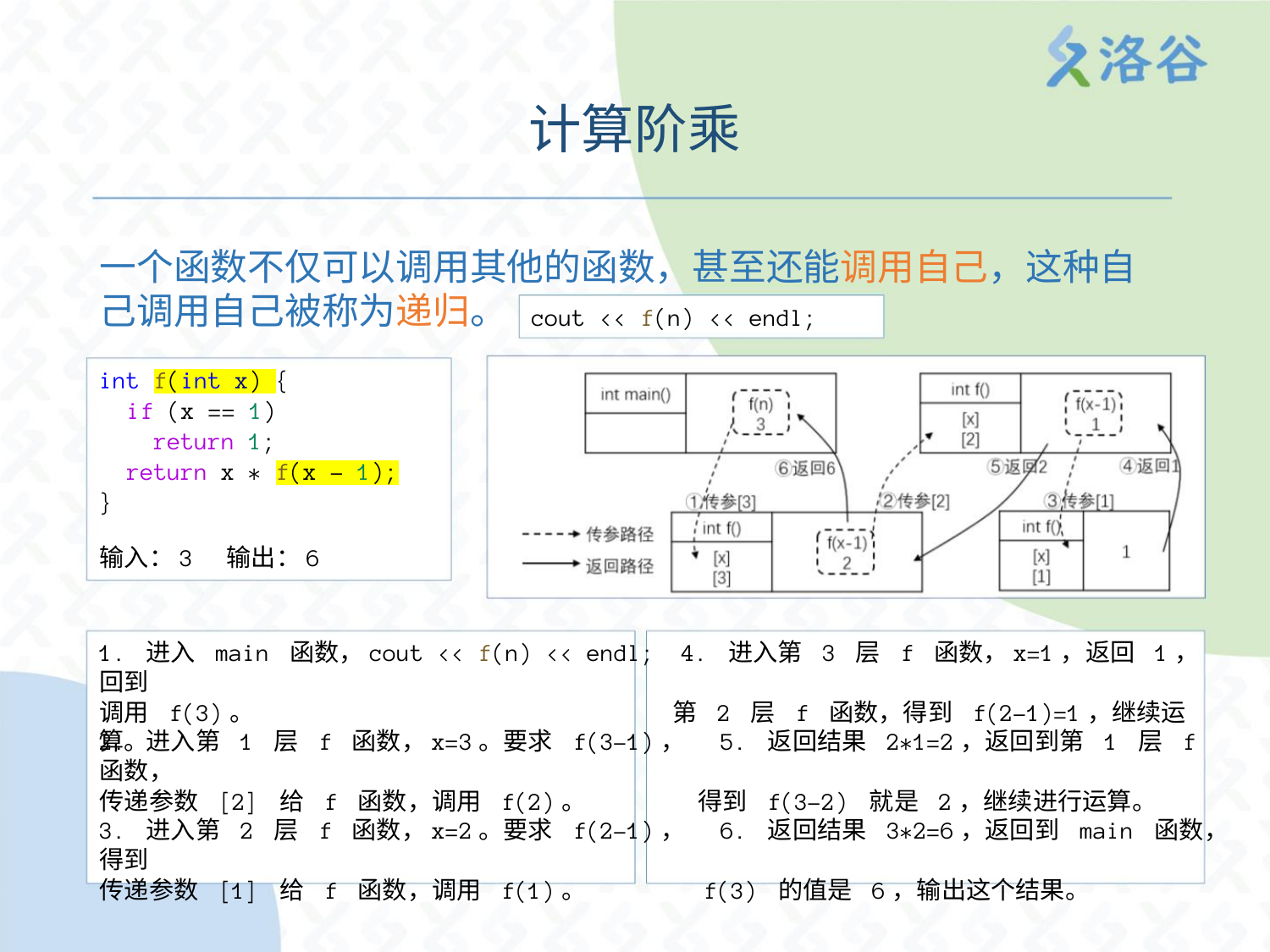

计算阶乘
一个函数不仅可以调用其他的函数，甚至还能调用自己，这种自
己调用自己被称为递归。
cout << f(n) << endl;
int f(int x) {
if (x == 1)
return 1;
return x * f(x - 1);
}
输入：3 输出：6
1. 进入 main 函数，cout << f(n) << endl; 4. 进入第 3 层 f 函数，x=1，返回 1，回到
调用 f(3)。 第 2 层 f 函数，得到 f(2-1)=1，继续运算。
2. 进入第 1 层 f 函数，x=3。要求 f(3-1)， 5. 返回结果 2*1=2，返回到第 1 层 f 函数，
传递参数 [2] 给 f 函数，调用 f(2)。 得到 f(3-2) 就是 2，继续进行运算。
3. 进入第 2 层 f 函数，x=2。要求 f(2-1)， 6. 返回结果 3*2=6，返回到 main 函数，得到
传递参数 [1] 给 f 函数，调用 f(1)。 f(3) 的值是 6，输出这个结果。